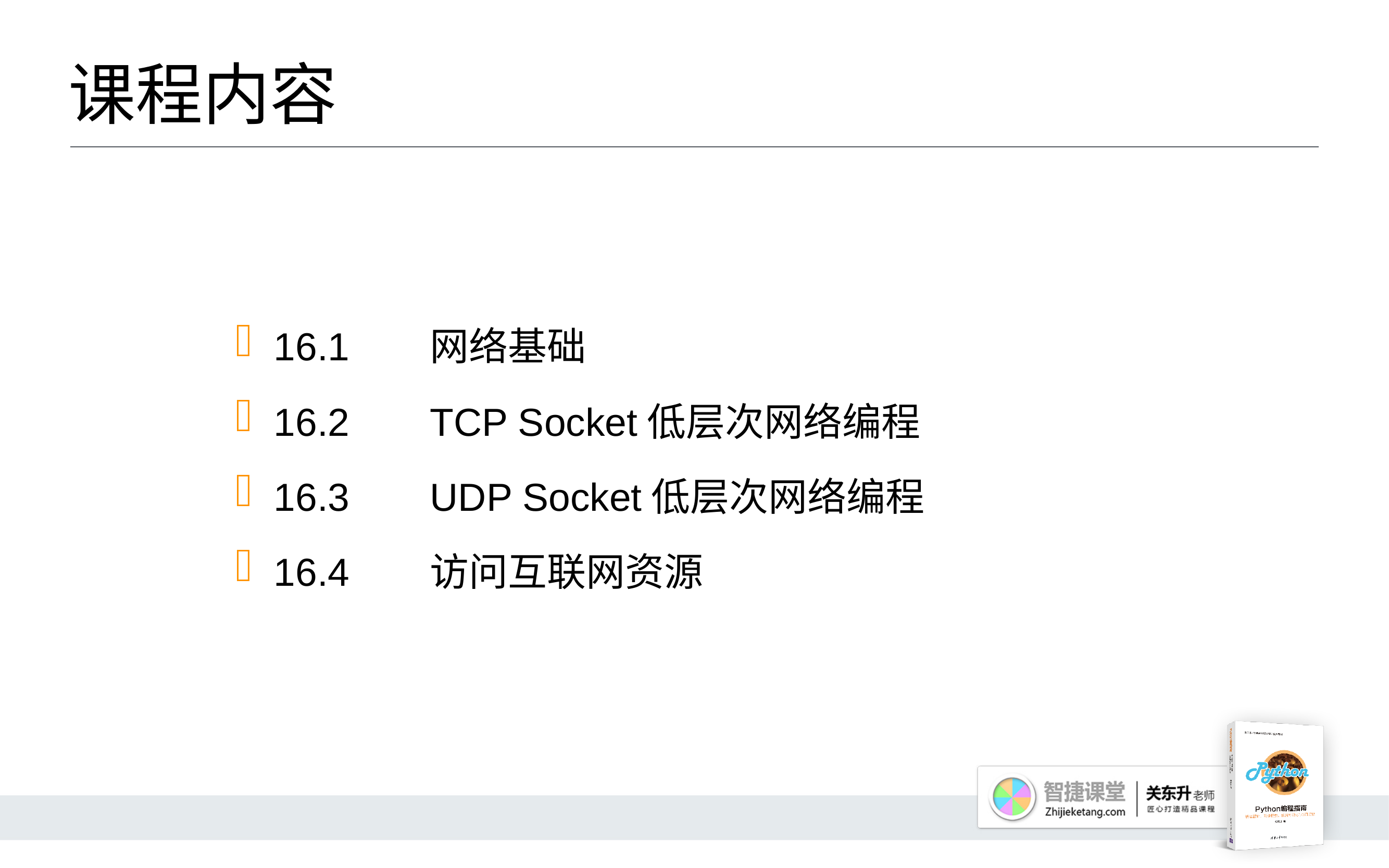

# 课程内容
16.1 	网络基础
16.2 	TCP Socket低层次网络编程
16.3 	UDP Socket低层次网络编程
16.4 	访问互联网资源